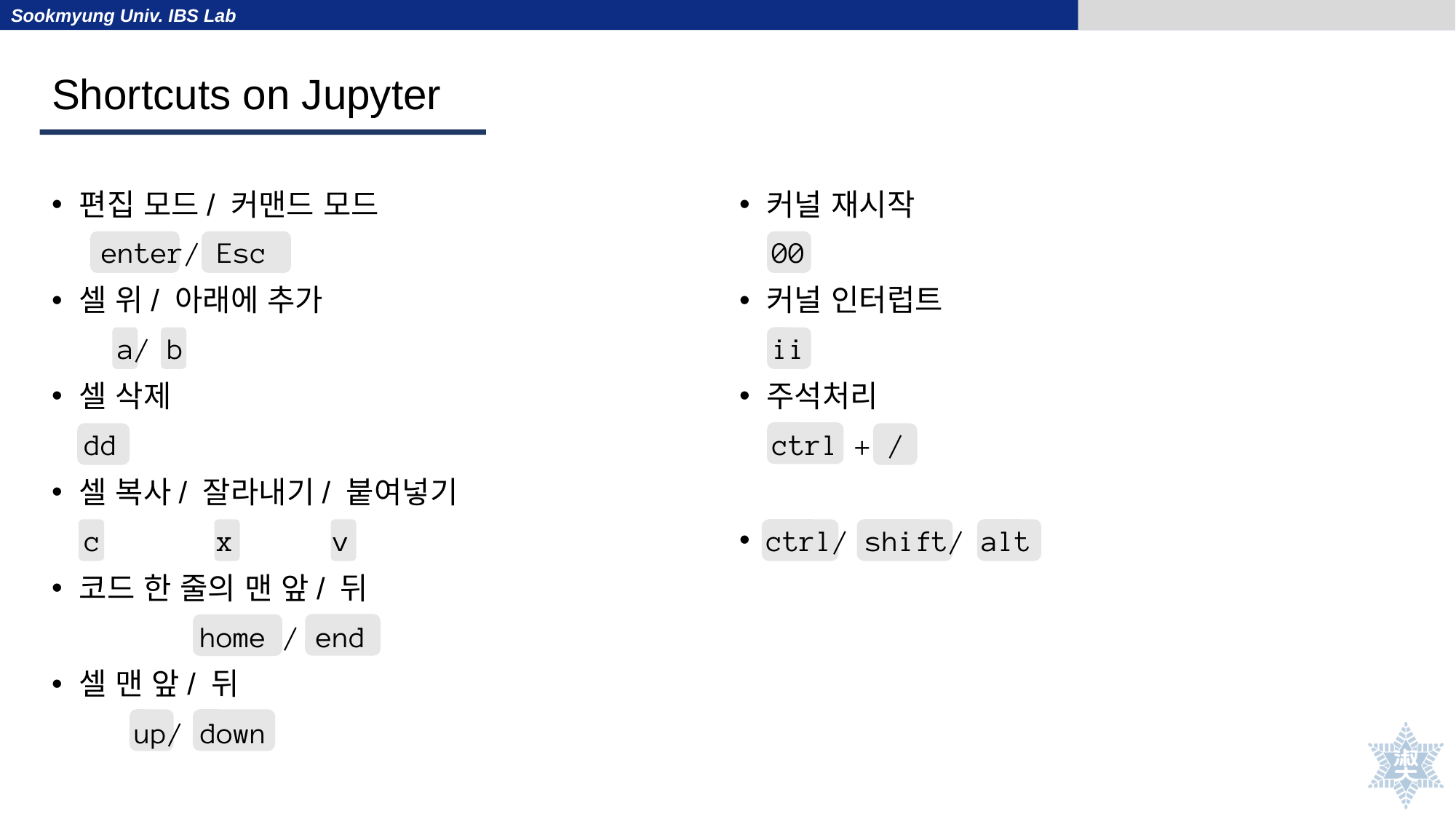

# Shortcuts on Jupyter
편집 모드/ 커맨드 모드
      enter/ Esc
셀 위/ 아래에 추가
    a/ b
셀 삭제
  dd
셀 복사/ 잘라내기/ 붙여넣기
  c       x      v
코드 한 줄의 맨 앞/ 뒤
         home / end
셀 맨 앞/ 뒤
     up/ down
커널 재시작
  00
커널 인터럽트
  ii
주석처리
  ctrl + /

ctrl/ shift/ alt